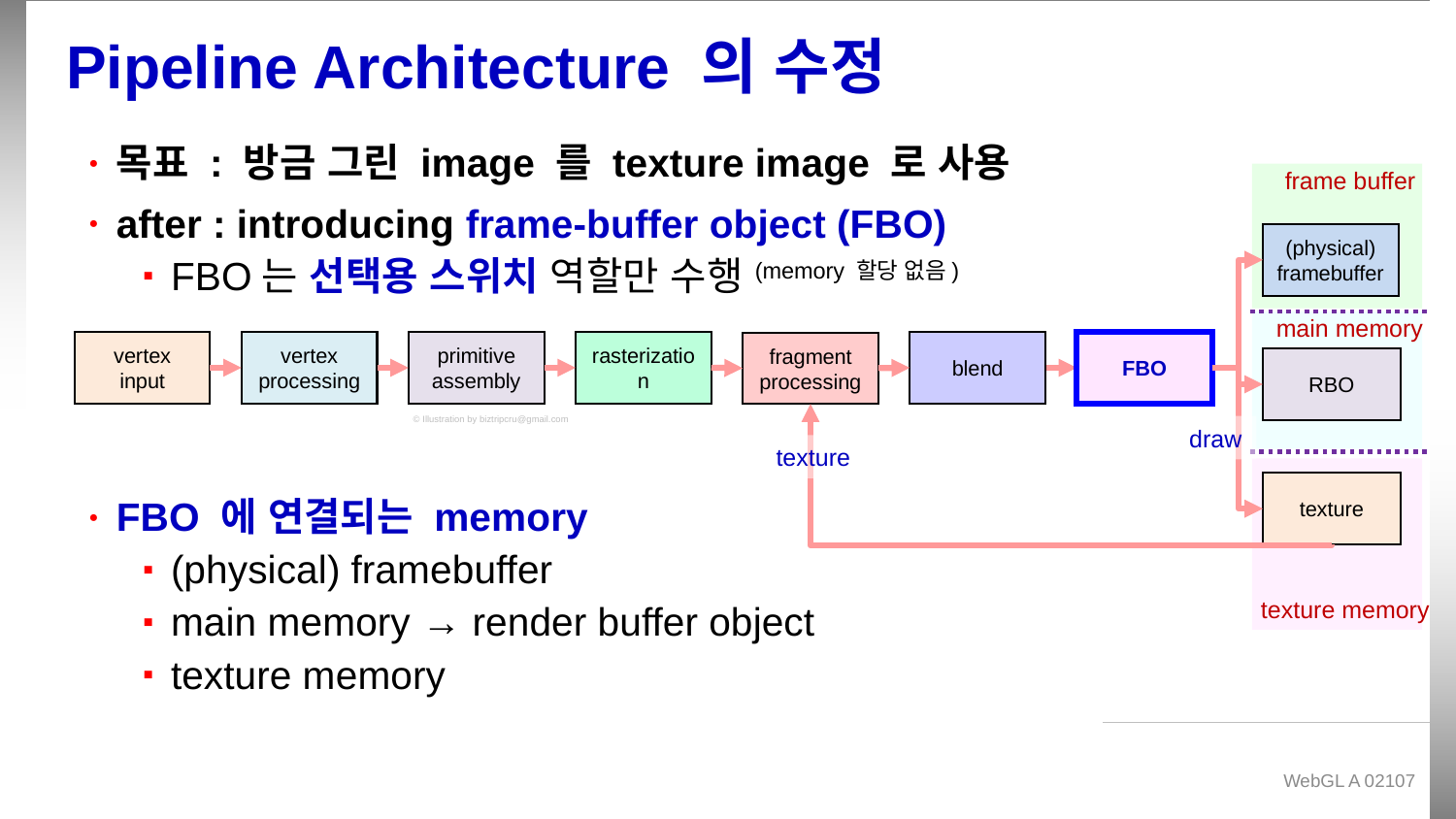

# Pipeline Architecture 의 수정
목표 : 방금 그린 image 를 texture image 로 사용
after : introducing frame-buffer object (FBO)
FBO는 선택용 스위치 역할만 수행 (memory 할당 없음)

FBO 에 연결되는 memory
(physical) framebuffer
main memory → render buffer object
texture memory
frame buffer

main memory

texture memory
(physical) framebuffer
FBO
vertex
input
vertex
processing
primitive assembly
rasterization
blend
fragment processing
RBO
© Illustration by biztripcru@gmail.com
draw
texture
texture
WebGL A 02107